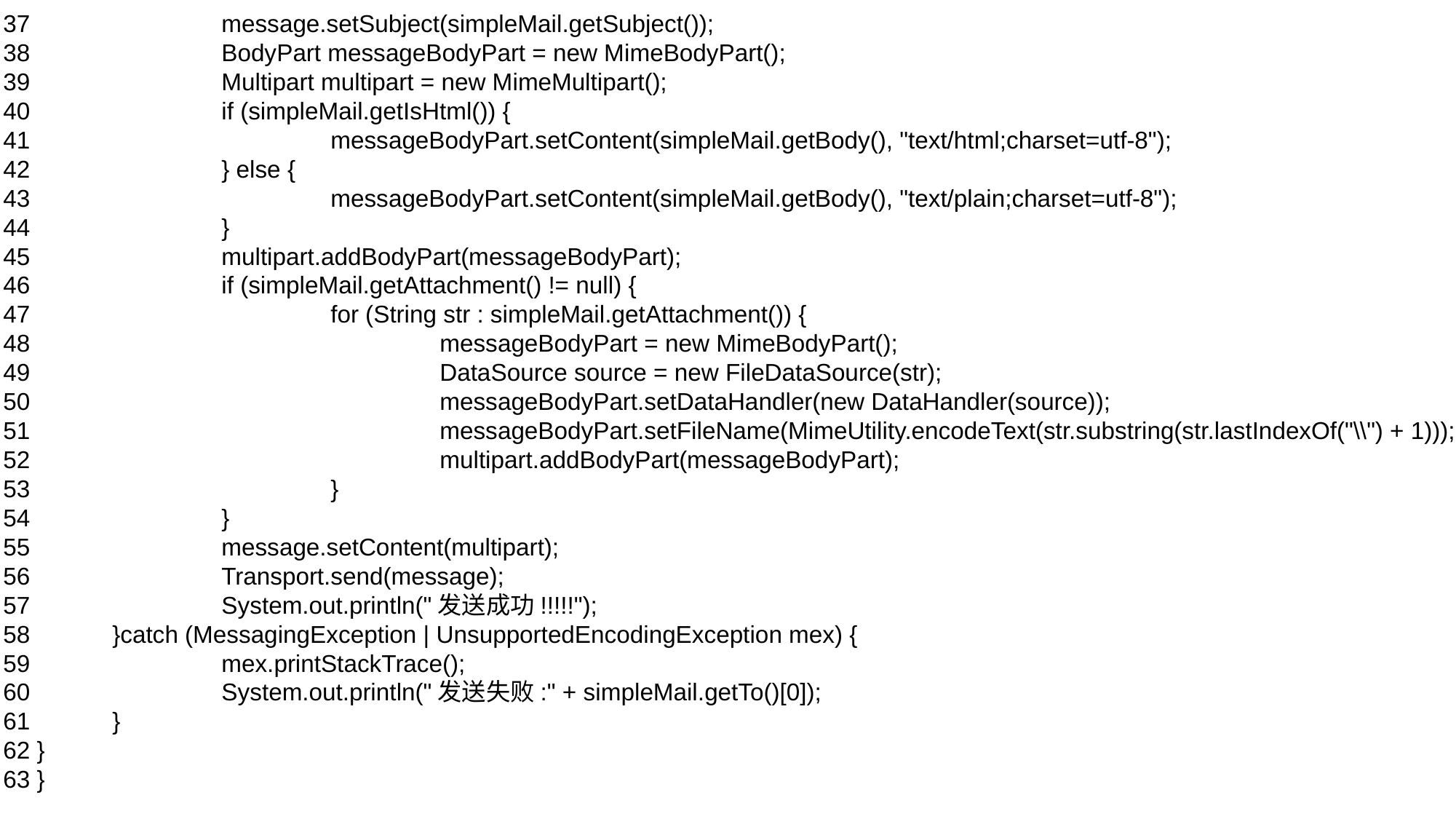

37 		message.setSubject(simpleMail.getSubject());
38 		BodyPart messageBodyPart = new MimeBodyPart();
39 		Multipart multipart = new MimeMultipart();
40 		if (simpleMail.getIsHtml()) {
41 			messageBodyPart.setContent(simpleMail.getBody(), "text/html;charset=utf-8");
42 		} else {
43 			messageBodyPart.setContent(simpleMail.getBody(), "text/plain;charset=utf-8");
44 		}
45 		multipart.addBodyPart(messageBodyPart);
46 		if (simpleMail.getAttachment() != null) {
47 			for (String str : simpleMail.getAttachment()) {
48 				messageBodyPart = new MimeBodyPart();
49 				DataSource source = new FileDataSource(str);
50 				messageBodyPart.setDataHandler(new DataHandler(source));
51 				messageBodyPart.setFileName(MimeUtility.encodeText(str.substring(str.lastIndexOf("\\") + 1)));
52 				multipart.addBodyPart(messageBodyPart);
53 			}
54 		}
55 		message.setContent(multipart);
56 		Transport.send(message);
57 		System.out.println("发送成功!!!!!");
58 	}catch (MessagingException | UnsupportedEncodingException mex) {
59 		mex.printStackTrace();
60 		System.out.println("发送失败:" + simpleMail.getTo()[0]);
61 	}
62 }
63 }